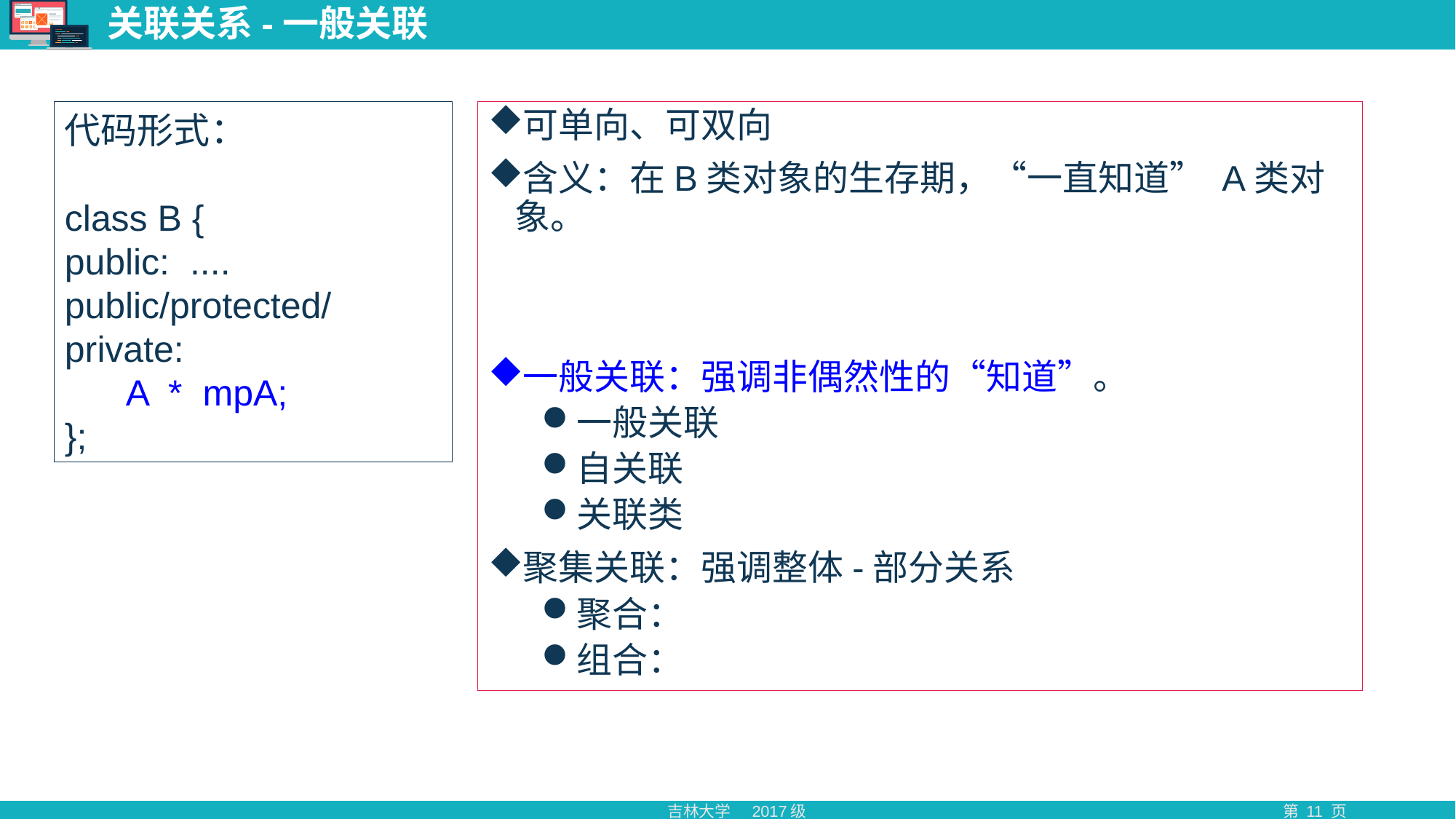

# 关联关系-一般关联
代码形式：

class B {
public:  ....
public/protected/private:
      A  *  mpA;
};
可单向、可双向
含义：在B类对象的生存期，“一直知道” A类对象。

一般关联：强调非偶然性的“知道”。
一般关联
自关联
关联类
聚集关联：强调整体-部分关系
聚合：
组合：